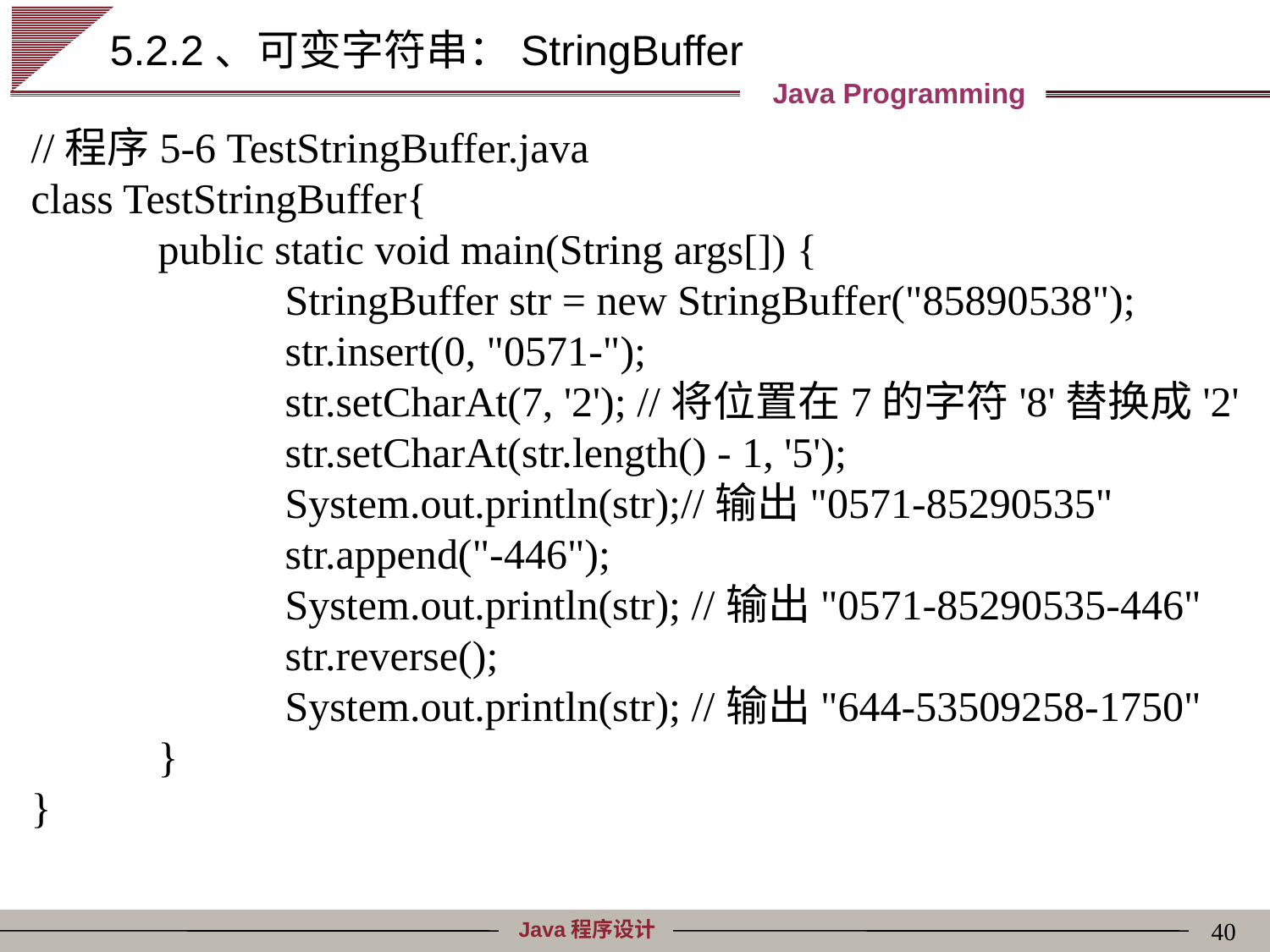

# 5.2.2、可变字符串：StringBuffer
//程序5-6 TestStringBuffer.java
class TestStringBuffer{
	public static void main(String args[]) {
		StringBuffer str = new StringBuffer("85890538");
		str.insert(0, "0571-");
		str.setCharAt(7, '2'); //将位置在7的字符'8'替换成'2'
		str.setCharAt(str.length() - 1, '5');
		System.out.println(str);//输出"0571-85290535"
		str.append("-446");
		System.out.println(str); //输出"0571-85290535-446"
		str.reverse();
		System.out.println(str); //输出"644-53509258-1750"
	}
}